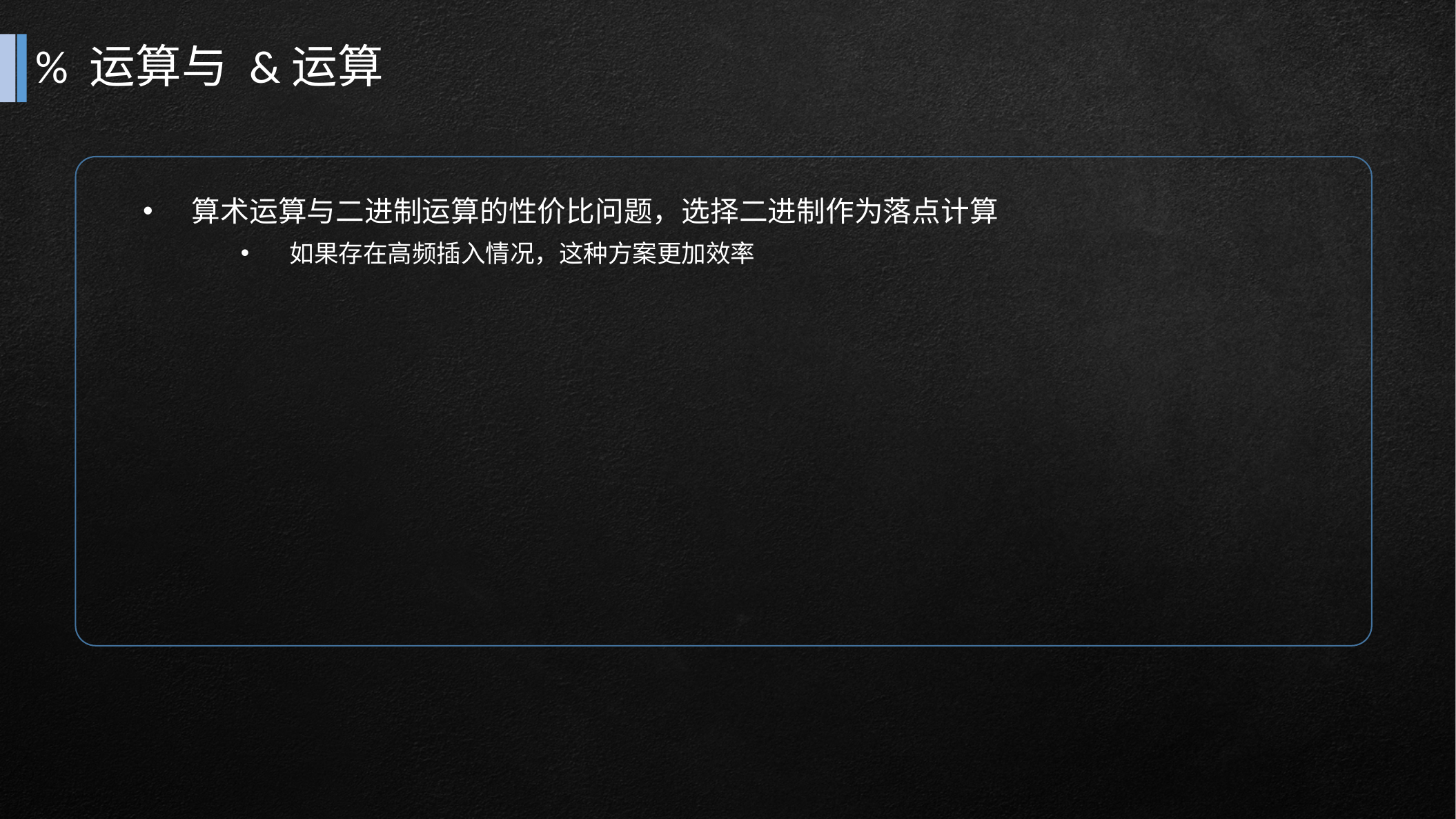

# % 运算与 &运算

算术运算与二进制运算的性价比问题，选择二进制作为落点计算
如果存在高频插入情况，这种方案更加效率